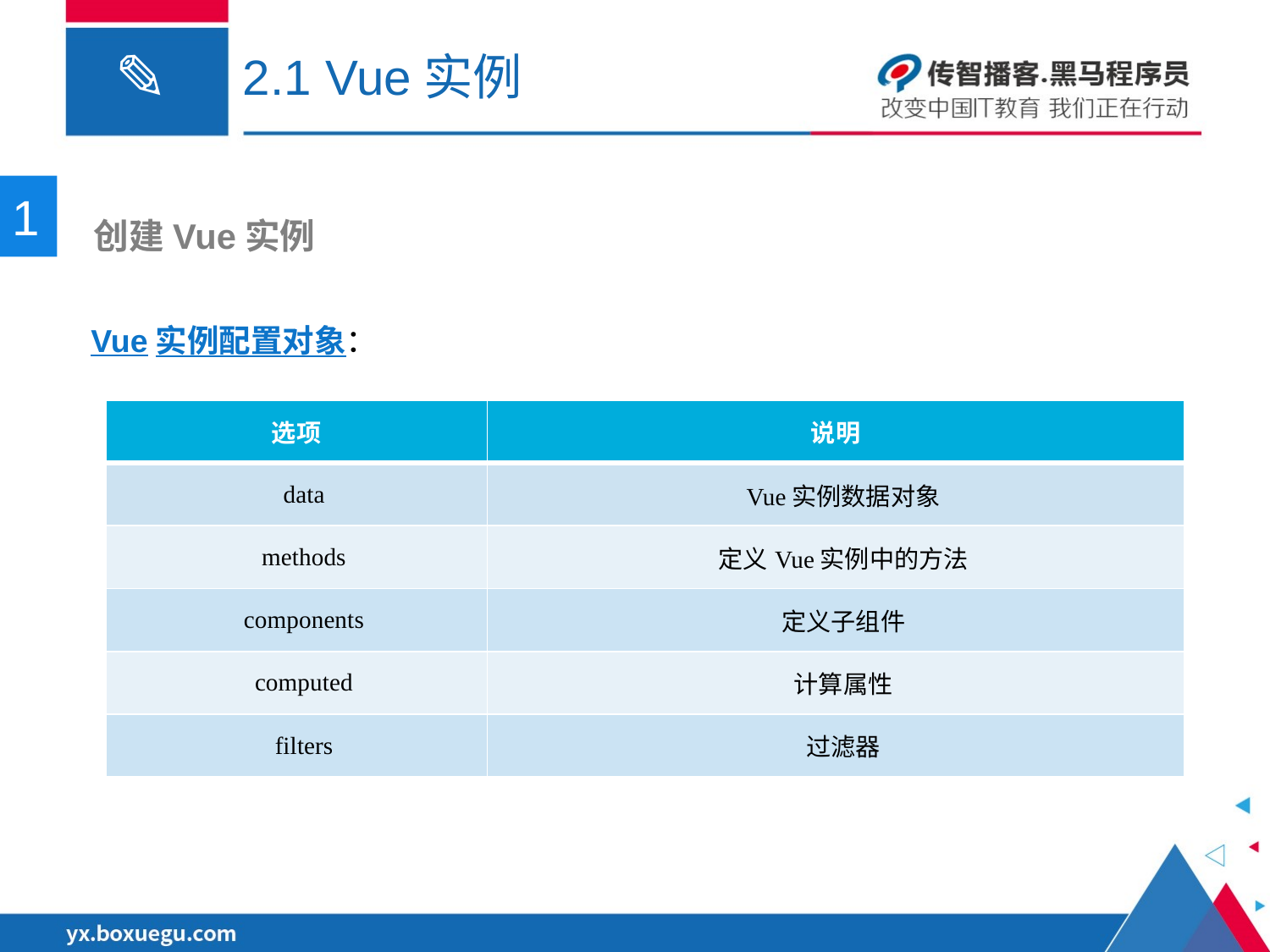

# 2.1 Vue实例

1
  创建Vue实例
Vue实例配置对象：
| 选项 | 说明 |
| --- | --- |
| data | Vue实例数据对象 |
| methods | 定义Vue实例中的方法 |
| components | 定义子组件 |
| computed | 计算属性 |
| filters | 过滤器 |